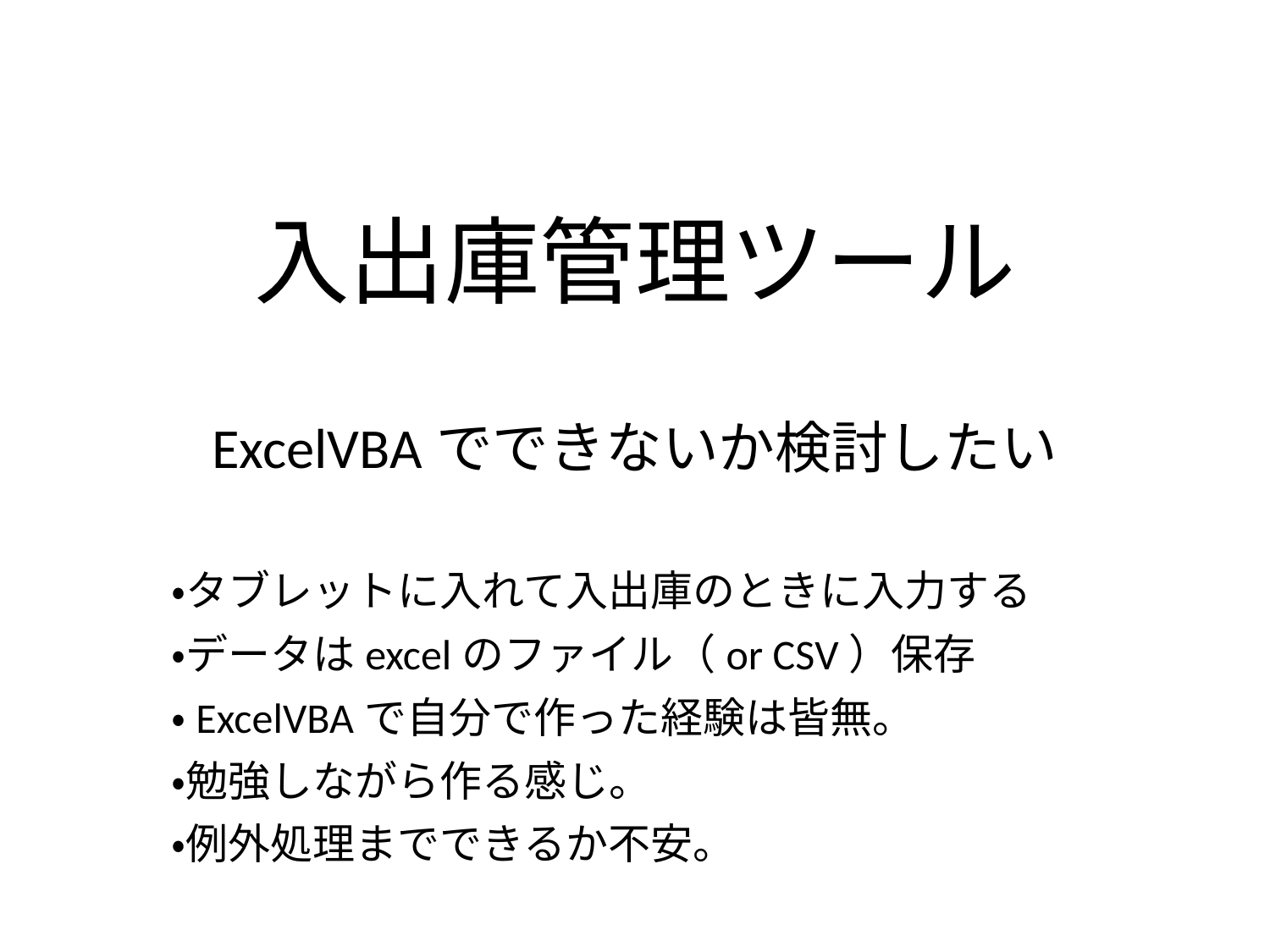

# 入出庫管理ツール ExcelVBAでできないか検討したい
・タブレットに入れて入出庫のときに入力する
・データはexcelのファイル（or CSV）保存
・ExcelVBAで自分で作った経験は皆無。
・勉強しながら作る感じ。
・例外処理までできるか不安。